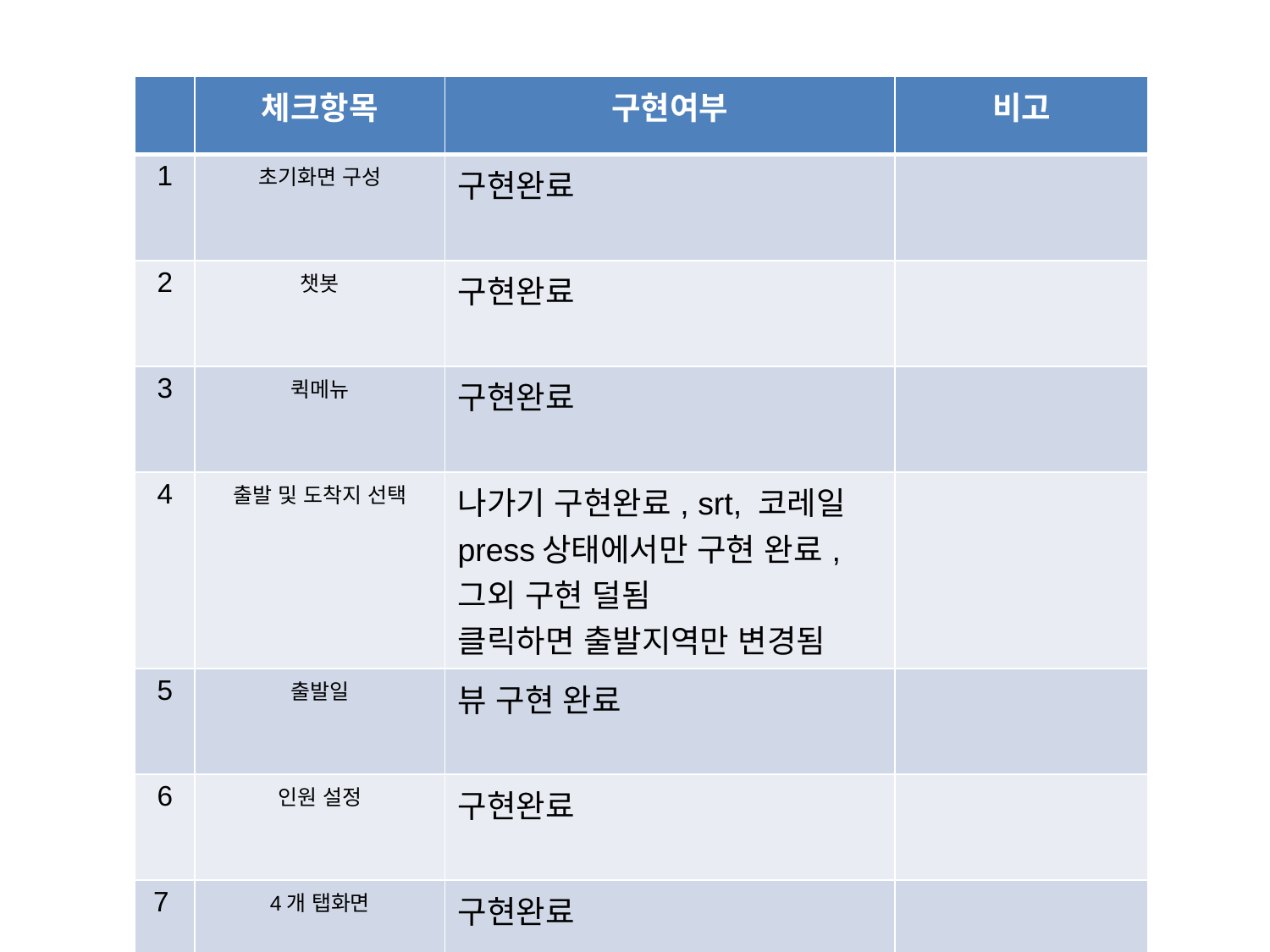

|  | 체크항목 | 구현여부 | 비고 |
| --- | --- | --- | --- |
| 1 | 초기화면 구성 | 구현완료 |  |
| 2 | 챗봇 | 구현완료 |  |
| 3 | 퀵메뉴 | 구현완료 |  |
| 4 | 출발 및 도착지 선택 | 나가기 구현완료, srt, 코레일 press상태에서만 구현 완료, 그외 구현 덜됨 클릭하면 출발지역만 변경됨 |  |
| 5 | 출발일 | 뷰 구현 완료 |  |
| 6 | 인원 설정 | 구현완료 |  |
| 7 | 4개 탭화면 | 구현완료 |  |